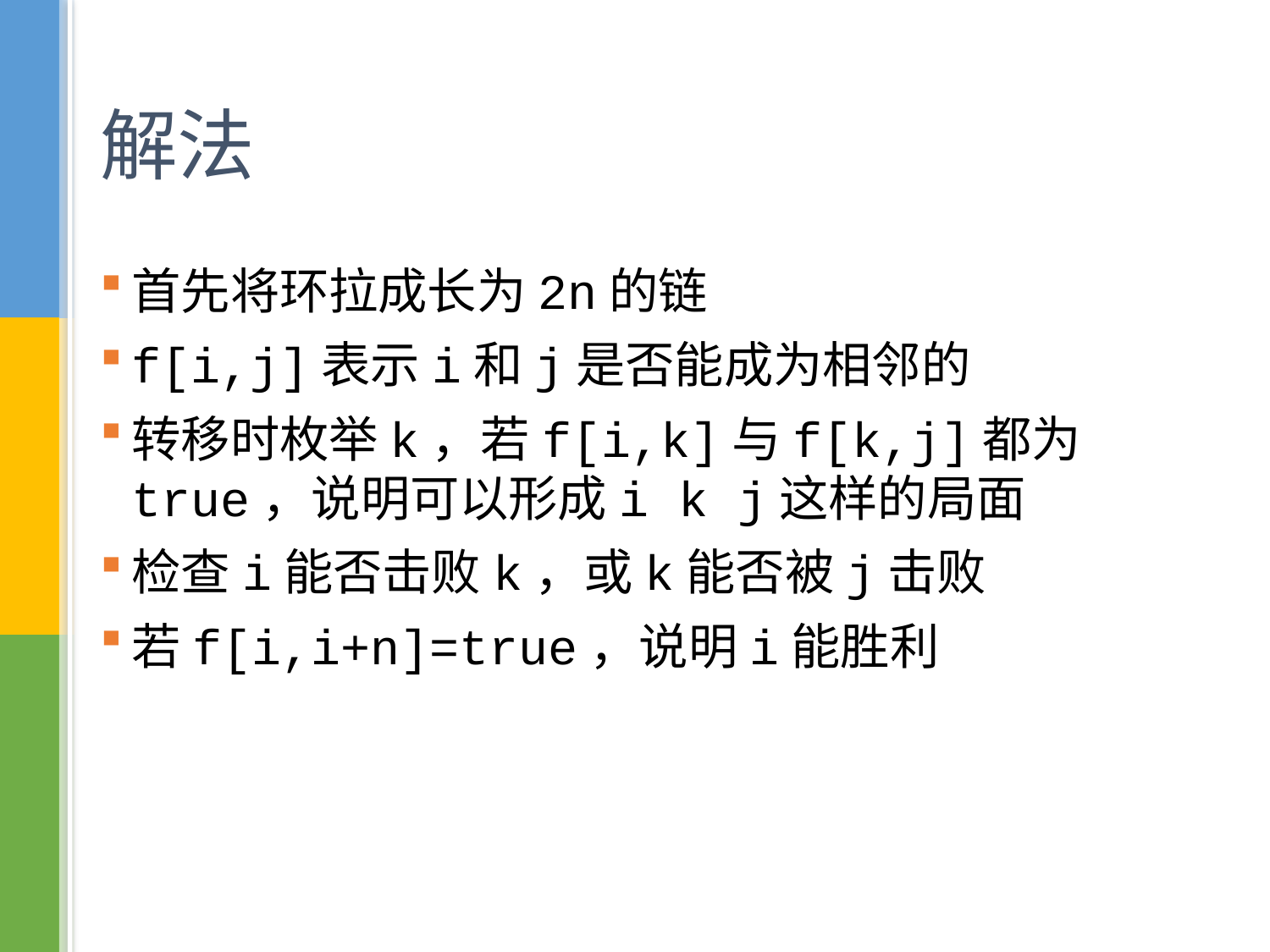

# 解法
首先将环拉成长为2n的链
f[i,j]表示i和j是否能成为相邻的
转移时枚举k，若f[i,k]与f[k,j]都为true，说明可以形成i k j这样的局面
检查i能否击败k，或k能否被j击败
若f[i,i+n]=true，说明i能胜利